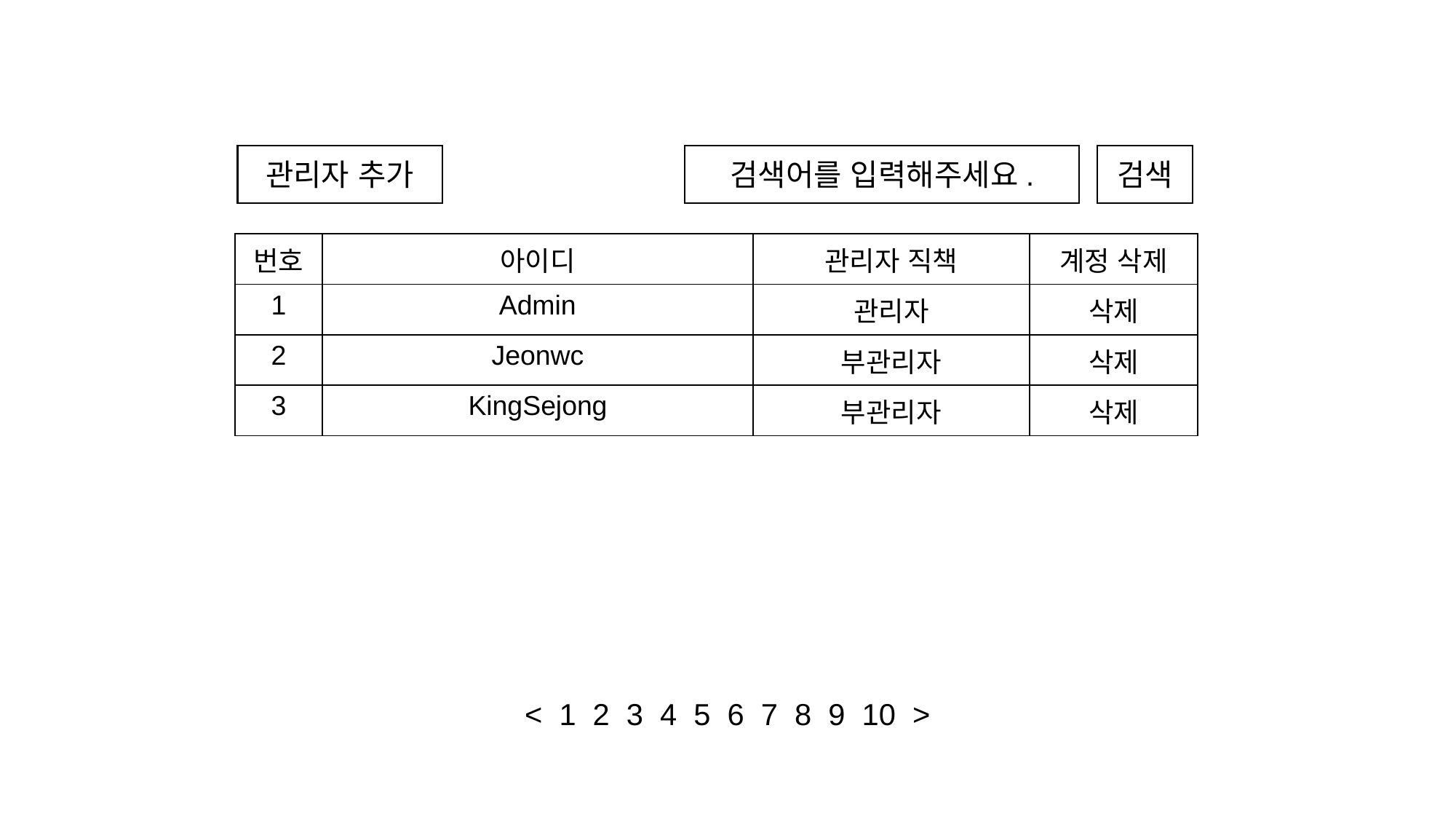

관리자 추가
검색어를 입력해주세요.
검색
| 번호 | 아이디 | 관리자 직책 | 계정 삭제 |
| --- | --- | --- | --- |
| 1 | Admin | 관리자 | 삭제 |
| 2 | Jeonwc | 부관리자 | 삭제 |
| 3 | KingSejong | 부관리자 | 삭제 |
<  1  2  3  4  5  6  7  8  9  10  >